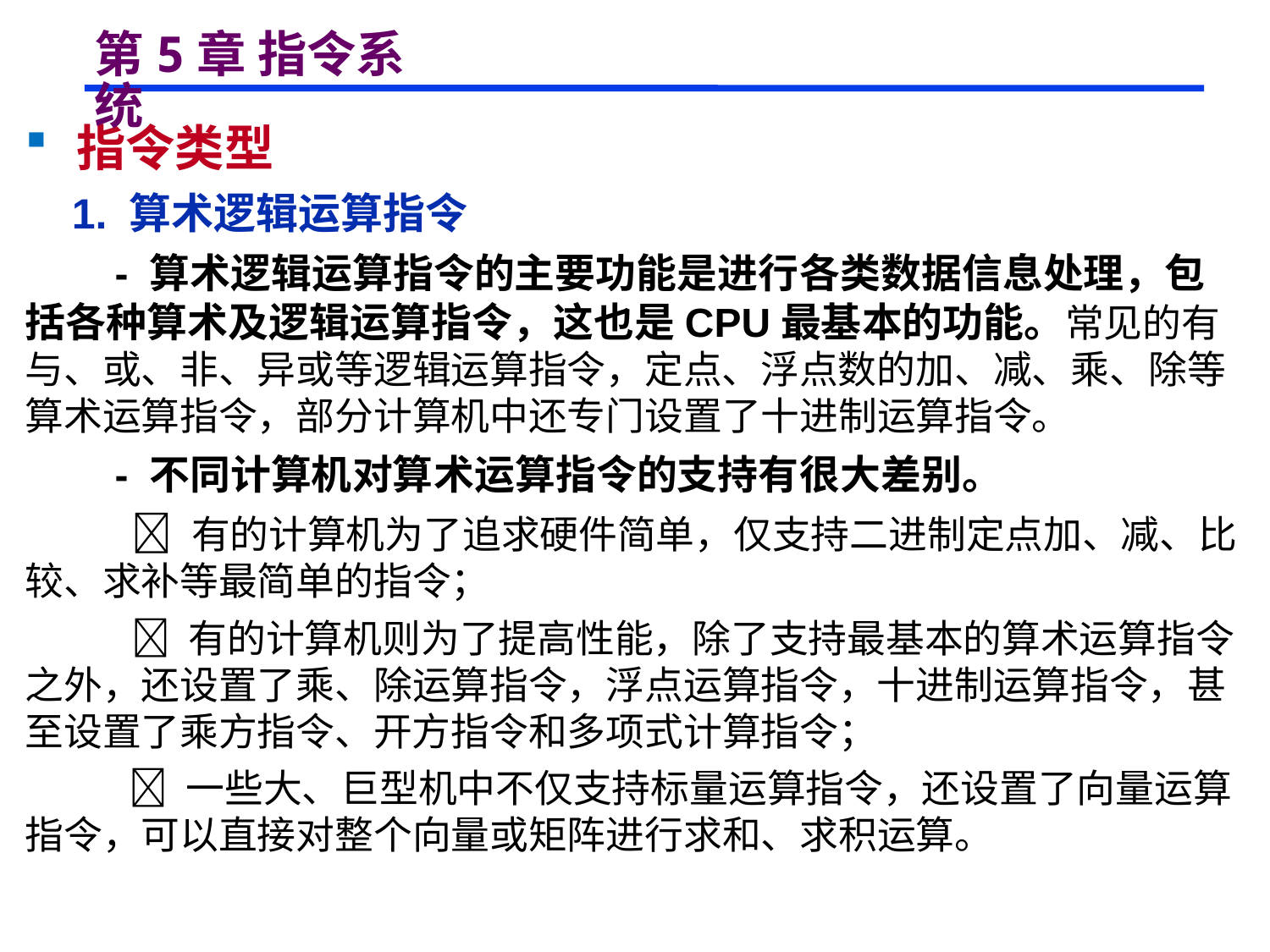

# 第5章 指令系统
 指令类型
    1. 算术逻辑运算指令
        - 算术逻辑运算指令的主要功能是进行各类数据信息处理，包括各种算术及逻辑运算指令，这也是CPU最基本的功能。常见的有与、或、非、异或等逻辑运算指令，定点、浮点数的加、减、乘、除等算术运算指令，部分计算机中还专门设置了十进制运算指令。
        - 不同计算机对算术运算指令的支持有很大差别。
            • 有的计算机为了追求硬件简单，仅支持二进制定点加、减、比较、求补等最简单的指令；
            • 有的计算机则为了提高性能，除了支持最基本的算术运算指令之外，还设置了乘、除运算指令，浮点运算指令，十进制运算指令，甚至设置了乘方指令、开方指令和多项式计算指令；
            • 一些大、巨型机中不仅支持标量运算指令，还设置了向量运算指令，可以直接对整个向量或矩阵进行求和、求积运算。